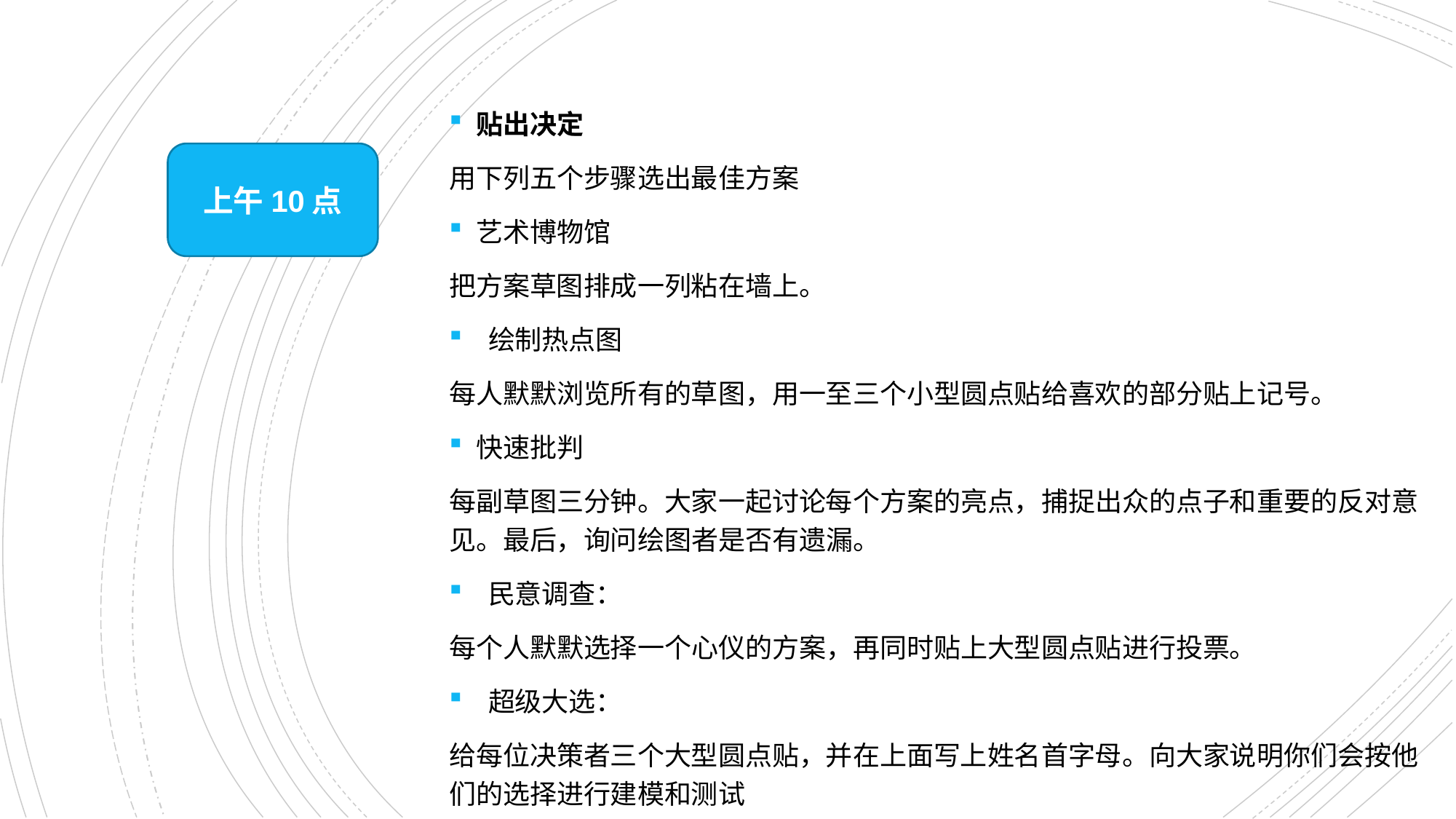

贴出决定
用下列五个步骤选出最佳方案
艺术博物馆
把方案草图排成一列粘在墙上。
 绘制热点图
每人默默浏览所有的草图，用一至三个小型圆点贴给喜欢的部分贴上记号。
快速批判
每副草图三分钟。大家一起讨论每个方案的亮点，捕捉出众的点子和重要的反对意见。最后，询问绘图者是否有遗漏。
 民意调查：
每个人默默选择一个心仪的方案，再同时贴上大型圆点贴进行投票。
 超级大选：
给每位决策者三个大型圆点贴，并在上面写上姓名首字母。向大家说明你们会按他们的选择进行建模和测试
上午10点